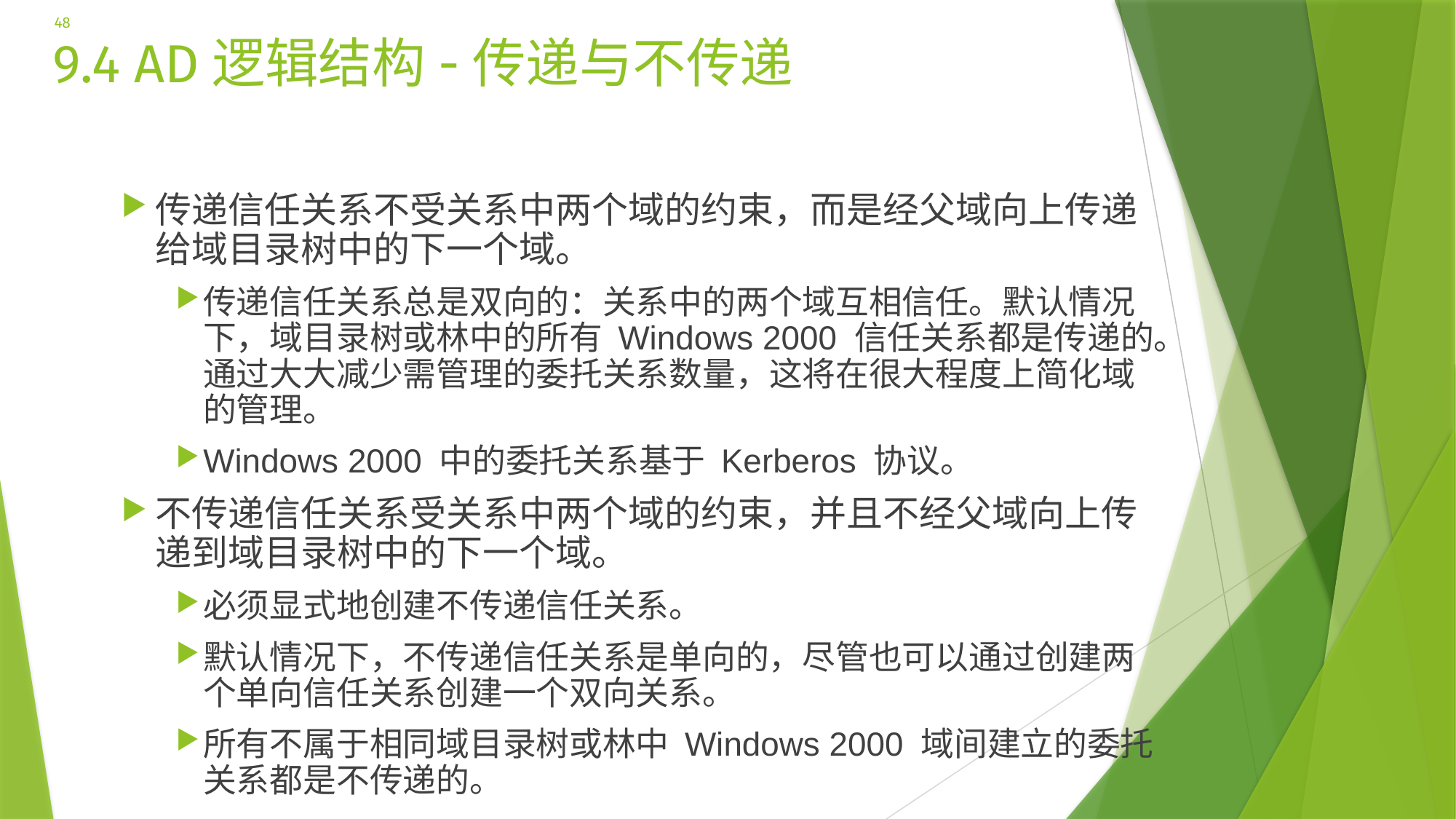

48
# 9.4 AD逻辑结构-传递与不传递
传递信任关系不受关系中两个域的约束，而是经父域向上传递给域目录树中的下一个域。
传递信任关系总是双向的：关系中的两个域互相信任。默认情况下，域目录树或林中的所有 Windows 2000 信任关系都是传递的。通过大大减少需管理的委托关系数量，这将在很大程度上简化域的管理。
Windows 2000 中的委托关系基于 Kerberos 协议。
不传递信任关系受关系中两个域的约束，并且不经父域向上传递到域目录树中的下一个域。
必须显式地创建不传递信任关系。
默认情况下，不传递信任关系是单向的，尽管也可以通过创建两个单向信任关系创建一个双向关系。
所有不属于相同域目录树或林中 Windows 2000 域间建立的委托关系都是不传递的。